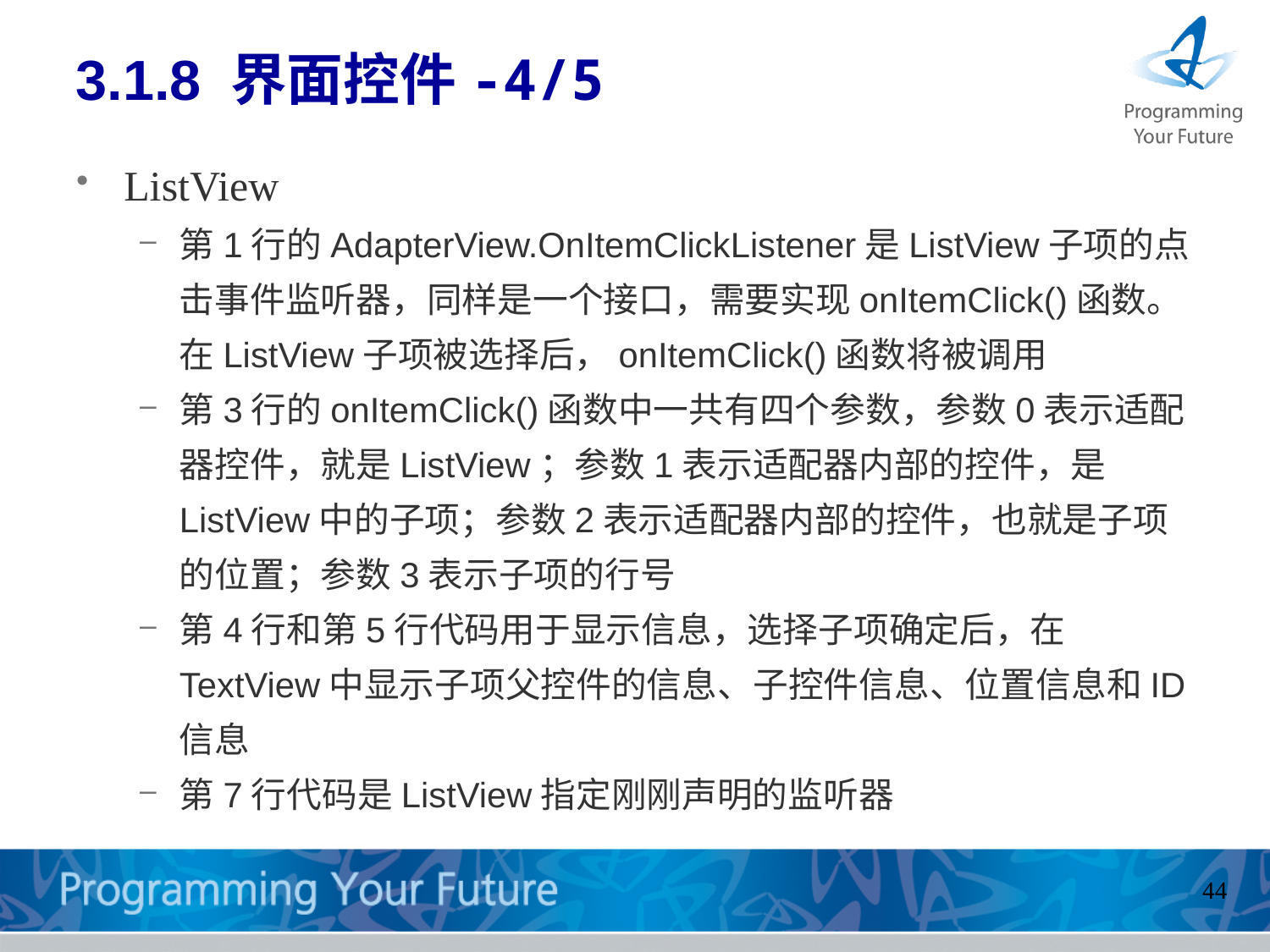

3.1.8 界面控件-4/5
ListView
第1行的AdapterView.OnItemClickListener是ListView子项的点击事件监听器，同样是一个接口，需要实现onItemClick()函数。在ListView子项被选择后，onItemClick()函数将被调用
第3行的onItemClick()函数中一共有四个参数，参数0表示适配器控件，就是ListView；参数1表示适配器内部的控件，是ListView中的子项；参数2表示适配器内部的控件，也就是子项的位置；参数3表示子项的行号
第4行和第5行代码用于显示信息，选择子项确定后，在TextView中显示子项父控件的信息、子控件信息、位置信息和ID信息
第7行代码是ListView指定刚刚声明的监听器